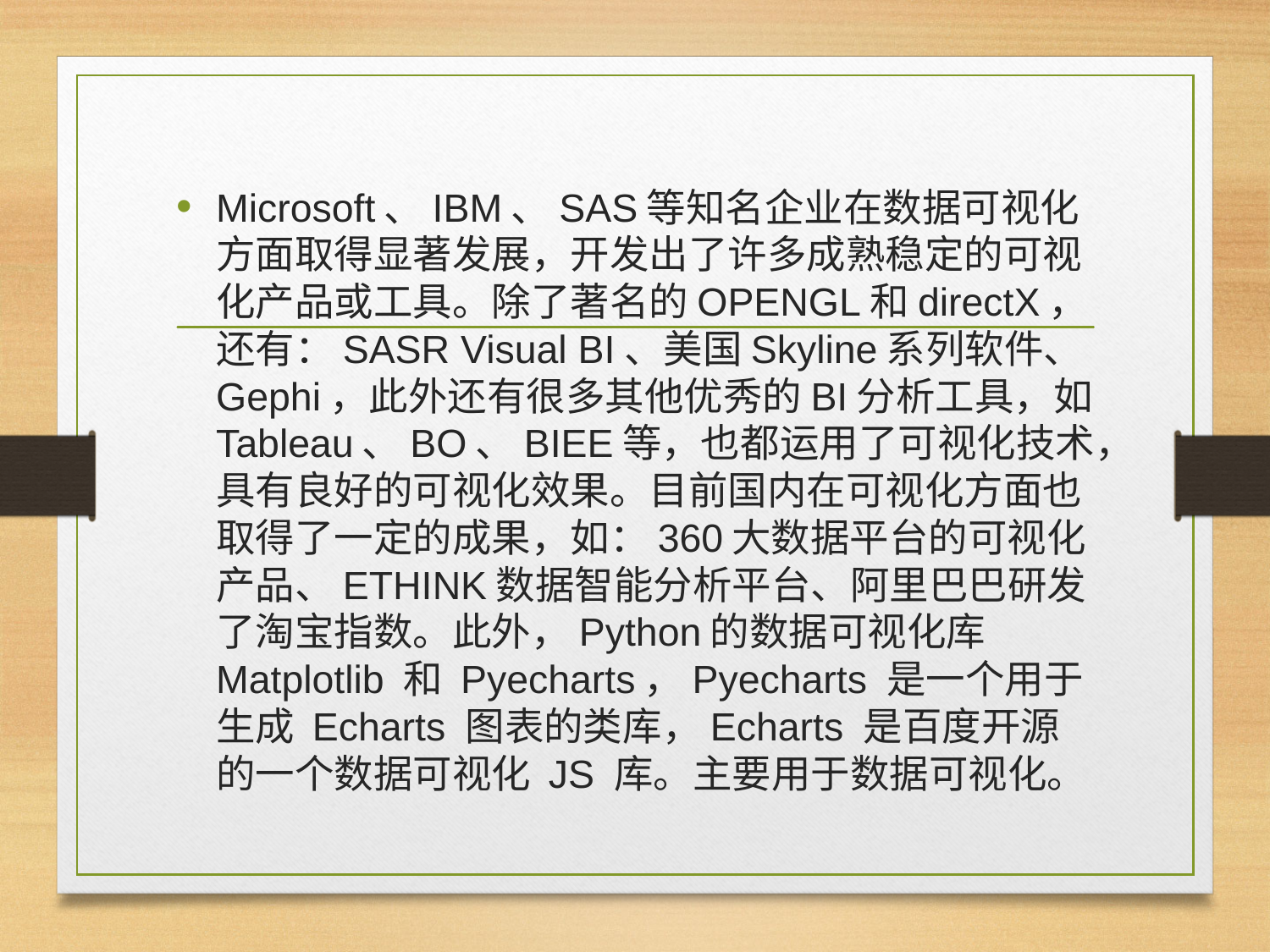

Microsoft、IBM、SAS等知名企业在数据可视化方面取得显著发展，开发出了许多成熟稳定的可视化产品或工具。除了著名的OPENGL和directX，还有：SASR Visual BI、美国Skyline系列软件、Gephi，此外还有很多其他优秀的BI分析工具，如Tableau、BO、BIEE等，也都运用了可视化技术，具有良好的可视化效果。目前国内在可视化方面也取得了一定的成果，如：360大数据平台的可视化产品、ETHINK数据智能分析平台、阿里巴巴研发了淘宝指数。此外，Python的数据可视化库 Matplotlib 和 Pyecharts，Pyecharts 是一个用于生成 Echarts 图表的类库，Echarts 是百度开源的一个数据可视化 JS 库。主要用于数据可视化。